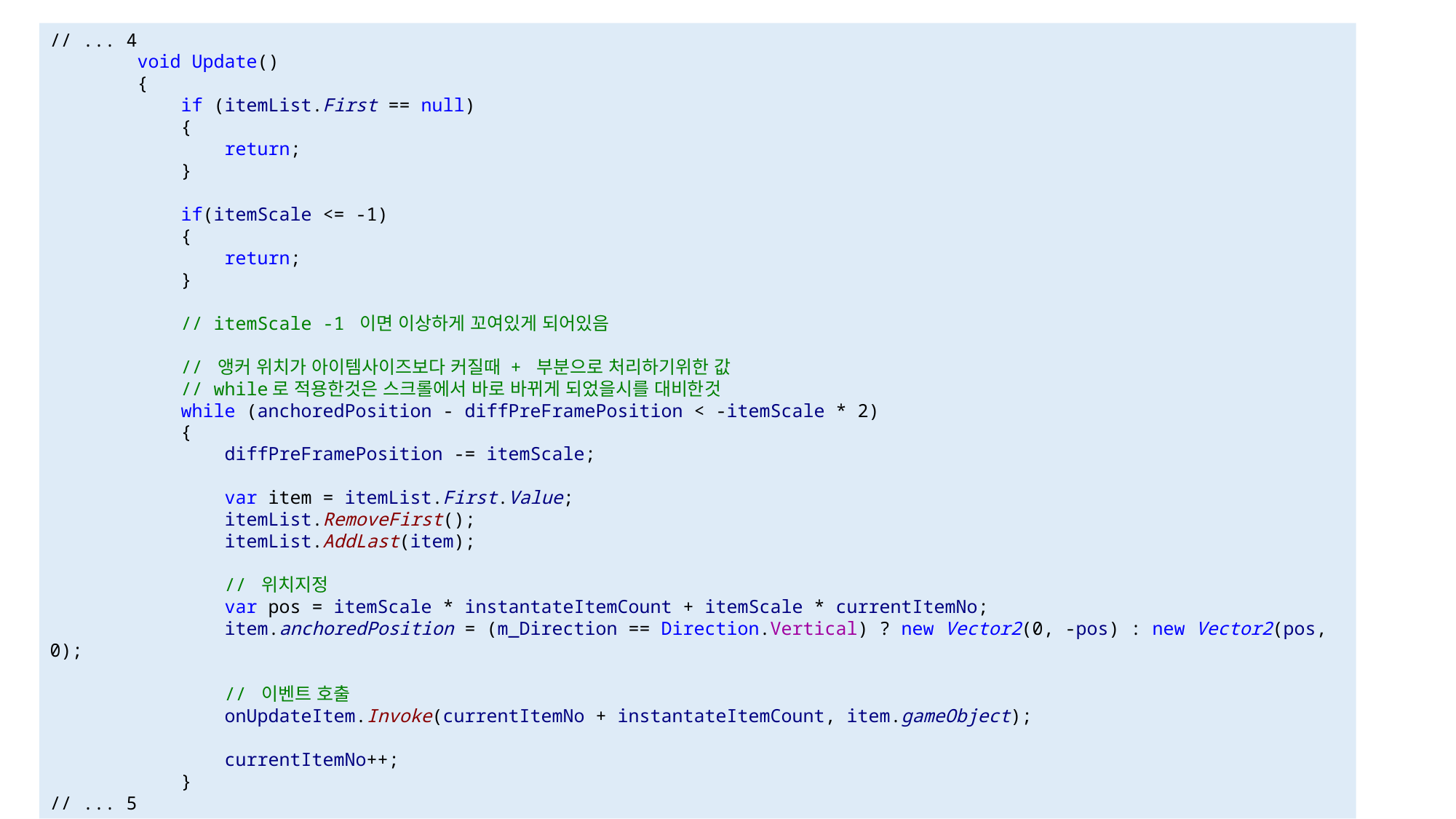

#
// ... 4
        void Update()
        {
            if (itemList.First == null)
            {
                return;
            }

            if(itemScale <= -1)
            {
                return;
            }

            // itemScale -1 이면 이상하게 꼬여있게 되어있음

            // 앵커 위치가 아이템사이즈보다 커질때 + 부분으로 처리하기위한 값
            // while로 적용한것은 스크롤에서 바로 바뀌게 되었을시를 대비한것
            while (anchoredPosition - diffPreFramePosition < -itemScale * 2)
            {
                diffPreFramePosition -= itemScale;

                var item = itemList.First.Value;
                itemList.RemoveFirst();
                itemList.AddLast(item);

                // 위치지정
                var pos = itemScale * instantateItemCount + itemScale * currentItemNo;
                item.anchoredPosition = (m_Direction == Direction.Vertical) ? new Vector2(0, -pos) : new Vector2(pos, 0);

                // 이벤트 호출
                onUpdateItem.Invoke(currentItemNo + instantateItemCount, item.gameObject);

                currentItemNo++;
            }
// ... 5